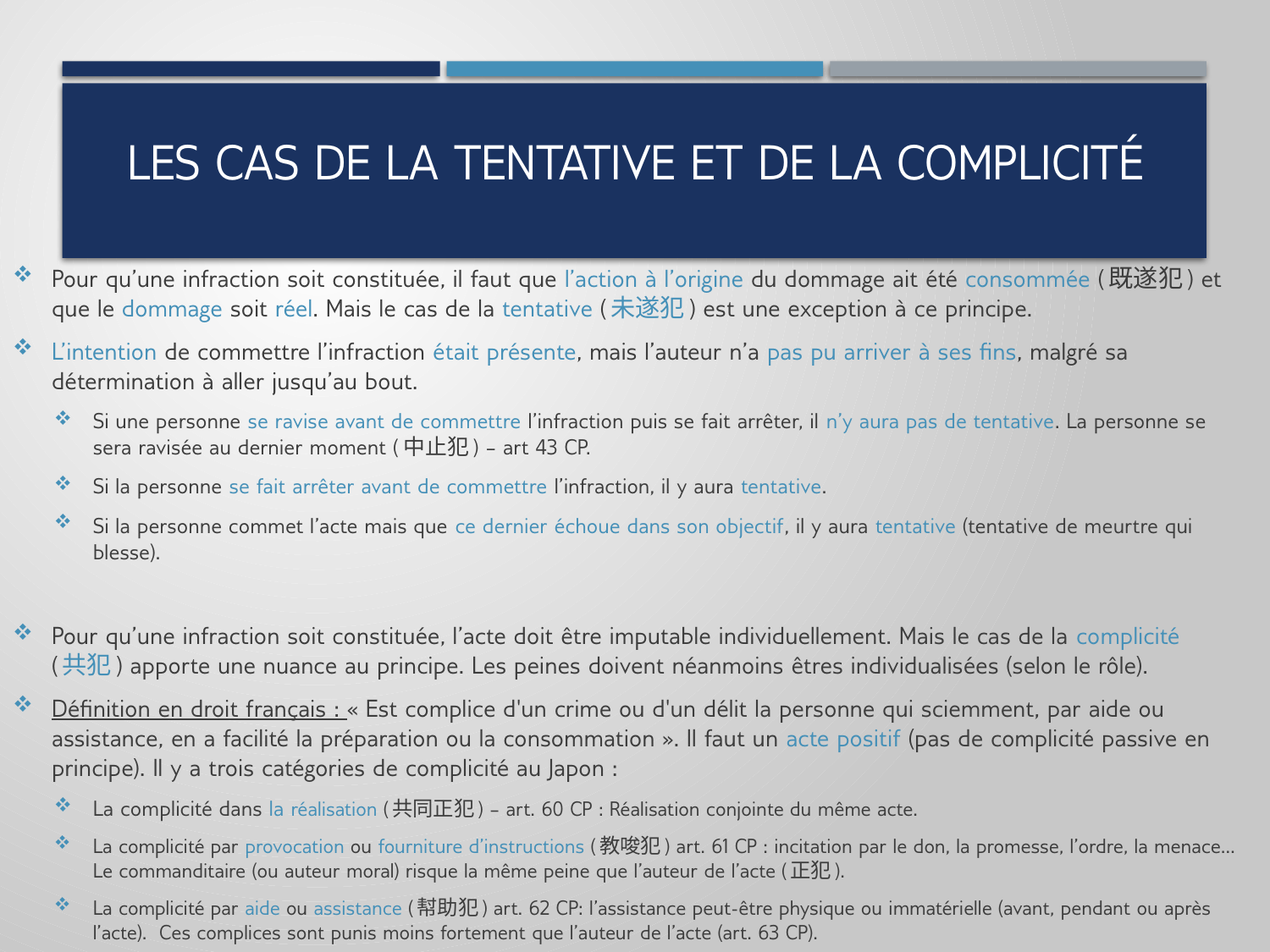

# Les cas de la tentative et de la complicité
Pour qu’une infraction soit constituée, il faut que l’action à l’origine du dommage ait été consommée (既遂犯) et que le dommage soit réel. Mais le cas de la tentative (未遂犯) est une exception à ce principe.
L’intention de commettre l’infraction était présente, mais l’auteur n’a pas pu arriver à ses fins, malgré sa détermination à aller jusqu’au bout.
Si une personne se ravise avant de commettre l’infraction puis se fait arrêter, il n’y aura pas de tentative. La personne se sera ravisée au dernier moment (中止犯) – art 43 CP.
Si la personne se fait arrêter avant de commettre l’infraction, il y aura tentative.
Si la personne commet l’acte mais que ce dernier échoue dans son objectif, il y aura tentative (tentative de meurtre qui blesse).

Pour qu’une infraction soit constituée, l’acte doit être imputable individuellement. Mais le cas de la complicité
(共犯) apporte une nuance au principe. Les peines doivent néanmoins êtres individualisées (selon le rôle).
Définition en droit français : « Est complice d'un crime ou d'un délit la personne qui sciemment, par aide ou assistance, en a facilité la préparation ou la consommation ». Il faut un acte positif (pas de complicité passive en principe). Il y a trois catégories de complicité au Japon :
La complicité dans la réalisation (共同正犯) – art. 60 CP : Réalisation conjointe du même acte.
La complicité par provocation ou fourniture d’instructions (教唆犯) art. 61 CP : incitation par le don, la promesse, l’ordre, la menace… Le commanditaire (ou auteur moral) risque la même peine que l’auteur de l’acte (正犯).
La complicité par aide ou assistance (幇助犯) art. 62 CP: l’assistance peut-être physique ou immatérielle (avant, pendant ou après l’acte).  Ces complices sont punis moins fortement que l’auteur de l’acte (art. 63 CP).